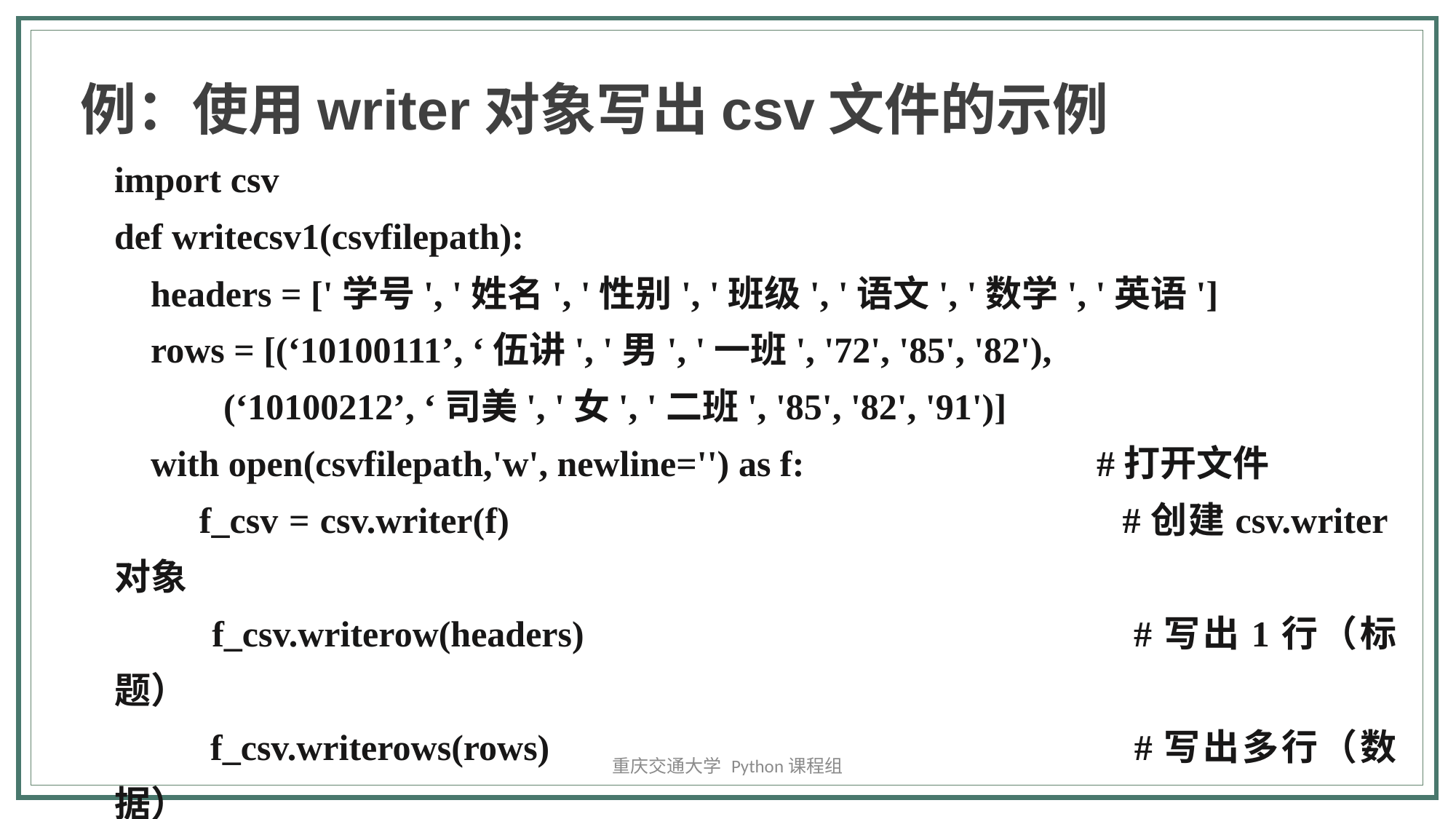

例：使用writer对象写出csv文件的示例
import csv
def writecsv1(csvfilepath):
    headers = ['学号', '姓名', '性别', '班级', '语文', '数学', '英语']
    rows = [(‘10100111’, ‘伍讲', '男', '一班', '72', '85', '82'),
            (‘10100212’, ‘司美', '女', '二班', '85', '82', '91')]
    with open(csvfilepath,'w', newline='') as f:  			#打开文件
        f_csv = csv.writer(f)       					#创建csv.writer对象
        f_csv.writerow(headers)    					#写出1行（标题）
        f_csv.writerows(rows)     					#写出多行（数据）
if __name__ == '__main__':
    writecsv1(r'scores2.csv')
添加标题
重庆交通大学 Python课程组